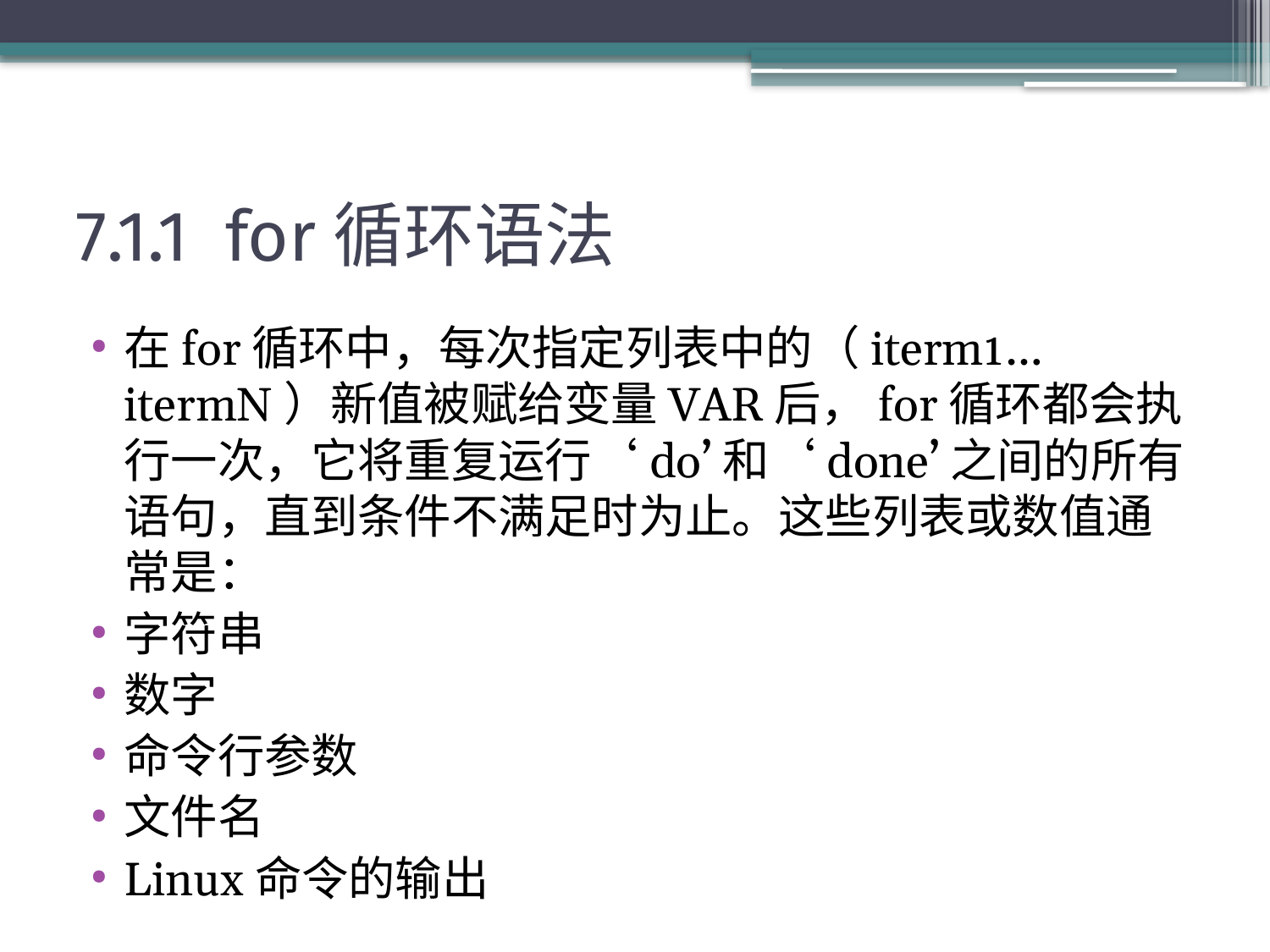

# 7.1.1  for循环语法
在for循环中，每次指定列表中的（iterm1…itermN）新值被赋给变量VAR后，for循环都会执行一次，它将重复运行‘do’和‘done’之间的所有语句，直到条件不满足时为止。这些列表或数值通常是：
字符串
数字
命令行参数
文件名
Linux命令的输出